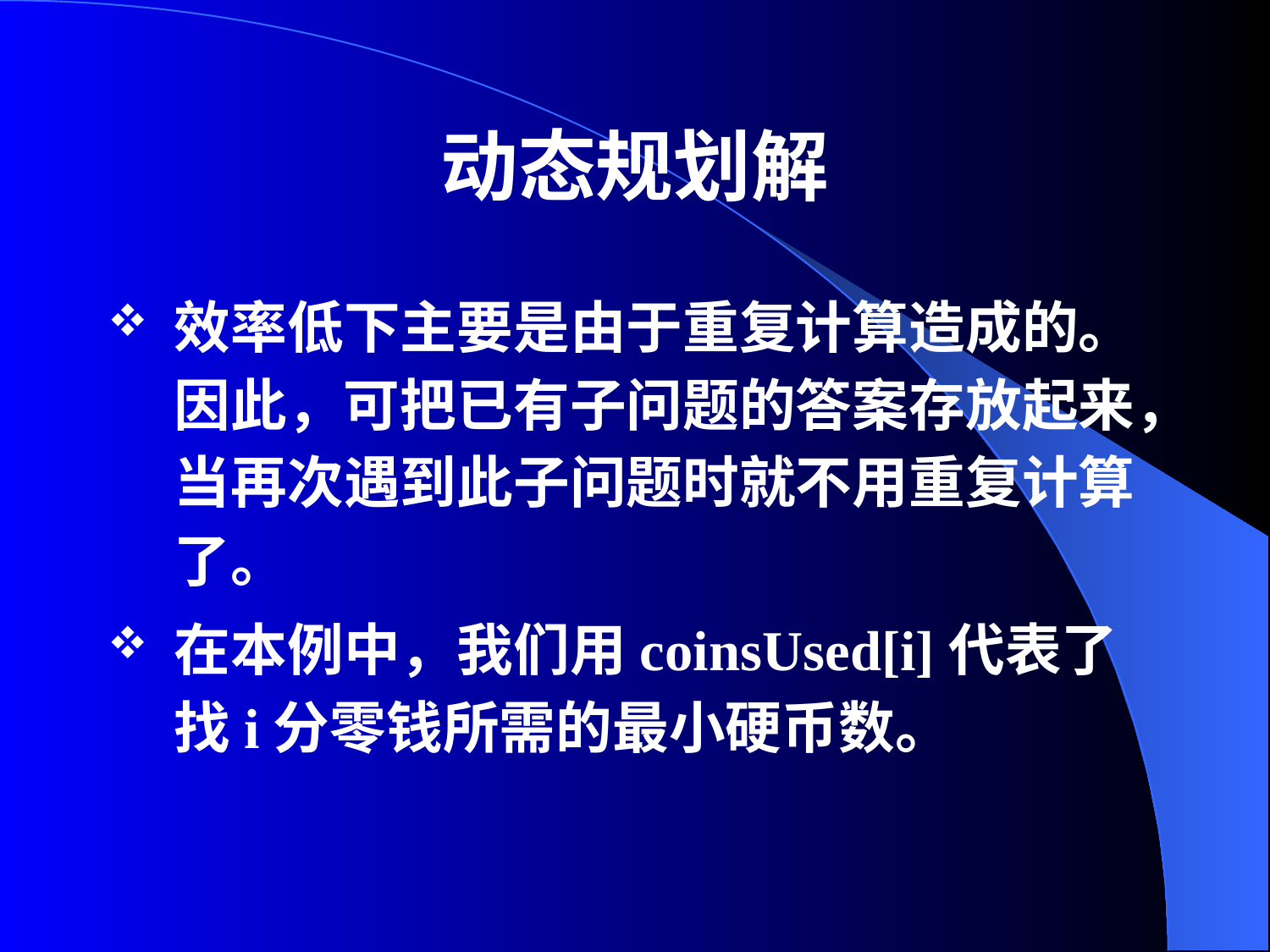

# 动态规划解
效率低下主要是由于重复计算造成的。因此，可把已有子问题的答案存放起来，当再次遇到此子问题时就不用重复计算了。
在本例中，我们用coinsUsed[i]代表了找i分零钱所需的最小硬币数。